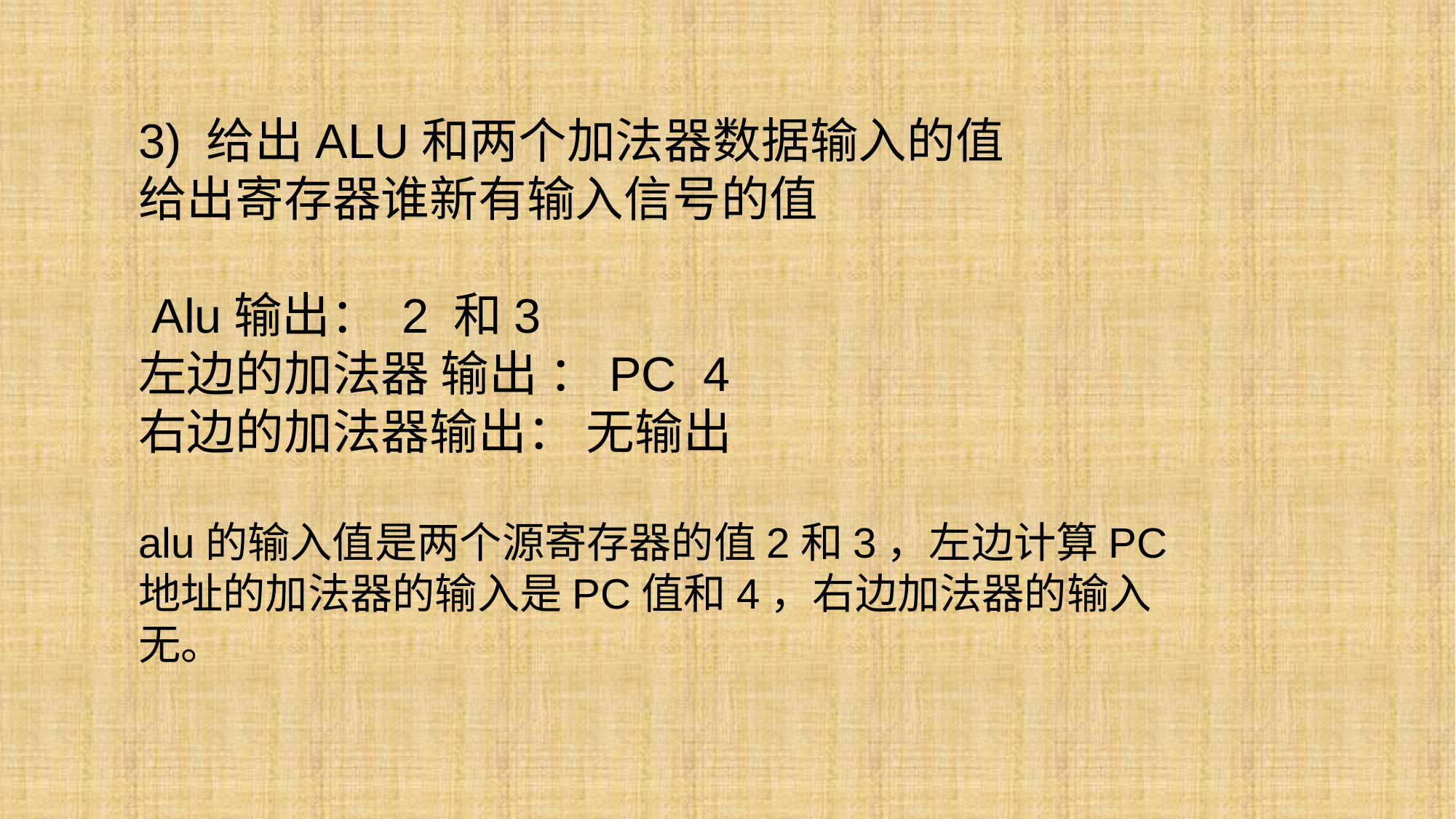

3) 给出ALU和两个加法器数据输入的值
给出寄存器谁新有输入信号的值

 Alu输出： 2 和3
左边的加法器 输出 ：PC  4
右边的加法器输出： 无输出
alu的输入值是两个源寄存器的值2和3，左边计算PC地址的加法器的输入是PC值和4，右边加法器的输入无。